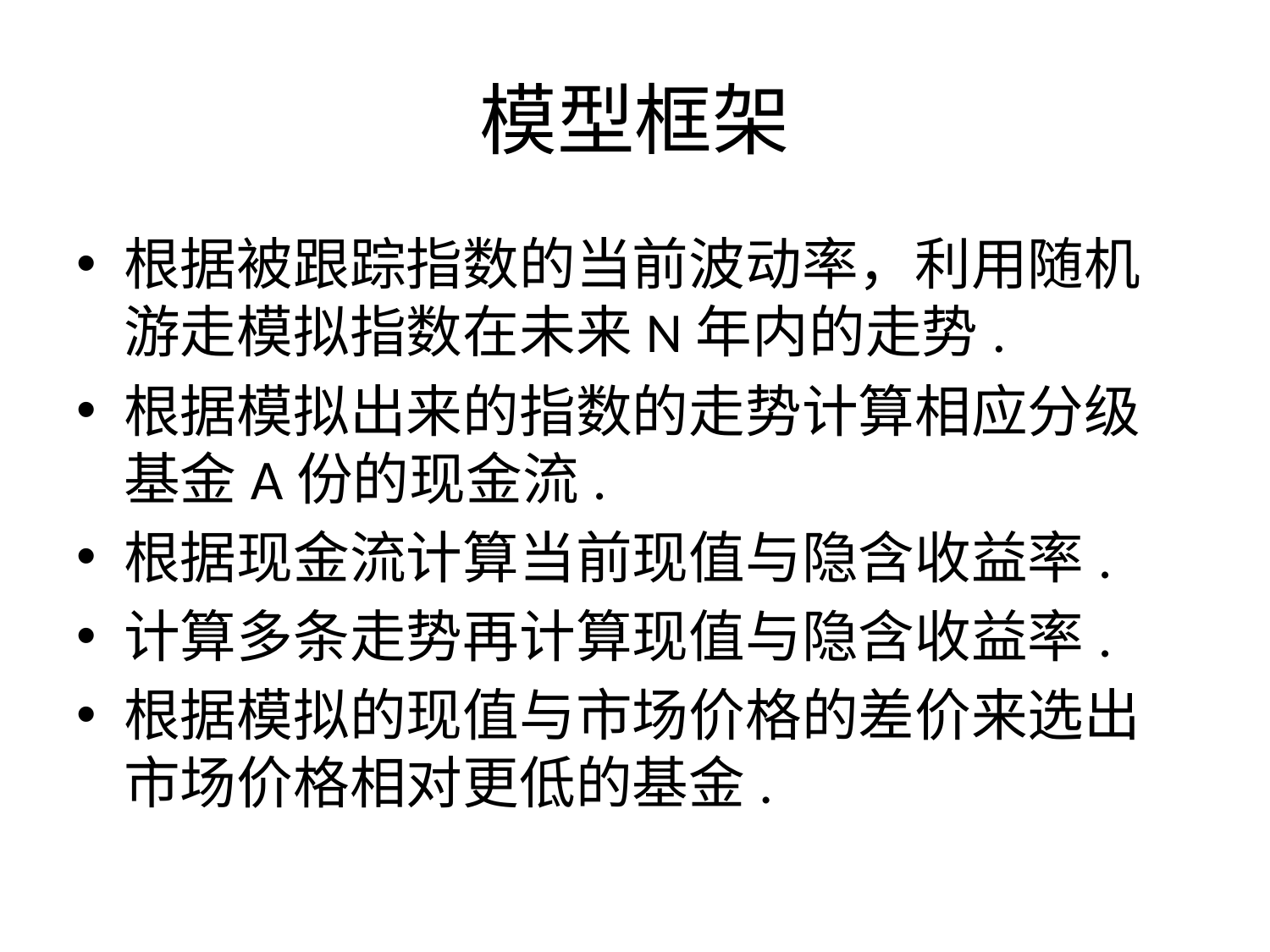

# 模型框架
根据被跟踪指数的当前波动率，利用随机游走模拟指数在未来N年内的走势.
根据模拟出来的指数的走势计算相应分级基金A份的现金流.
根据现金流计算当前现值与隐含收益率.
计算多条走势再计算现值与隐含收益率.
根据模拟的现值与市场价格的差价来选出市场价格相对更低的基金.